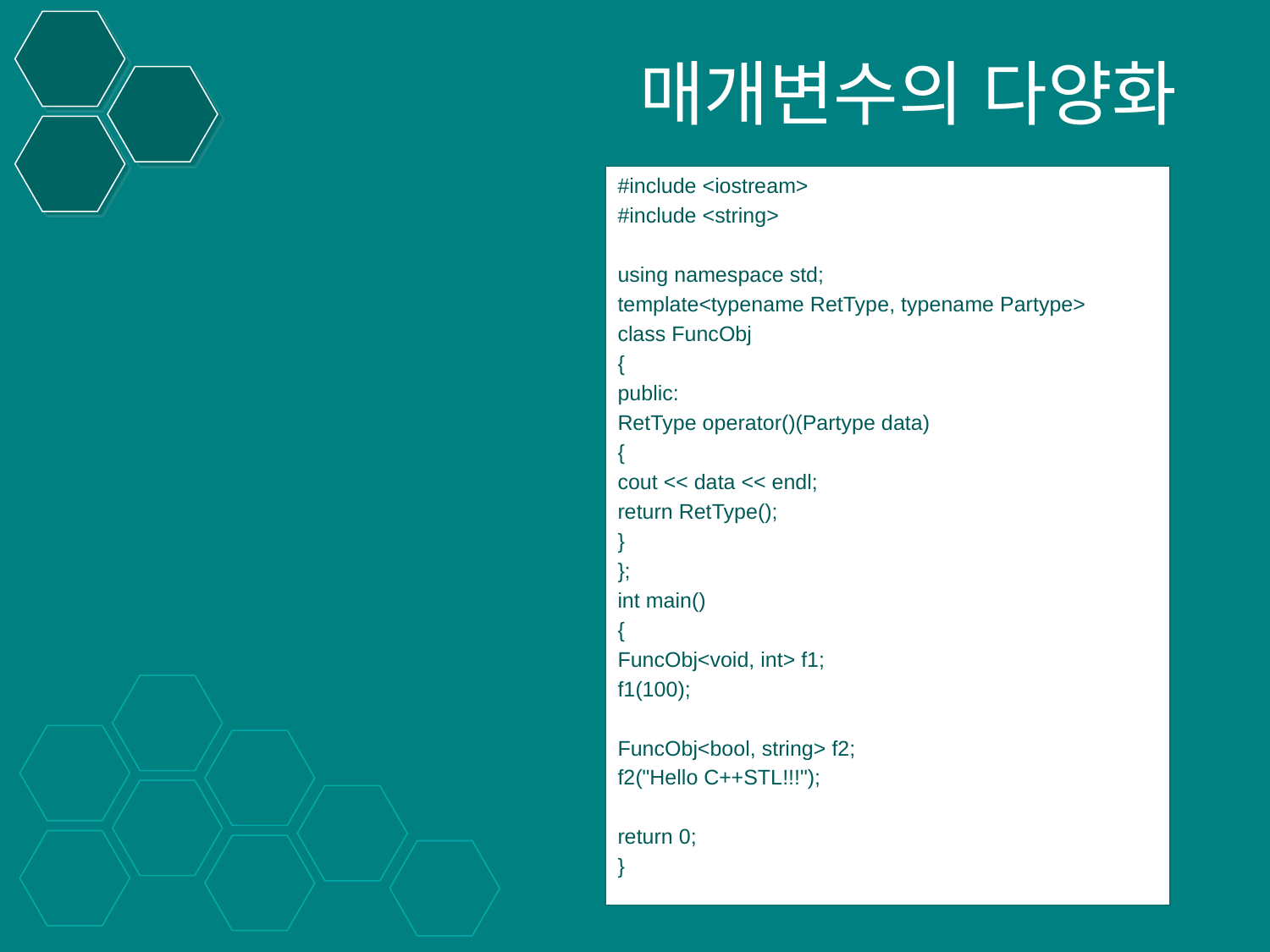

# 매개변수의 다양화
#include <iostream>
#include <string>

using namespace std;
template<typename RetType, typename Partype>
class FuncObj
{
public:
RetType operator()(Partype data)
{
cout << data << endl;
return RetType();
}
};
int main()
{
FuncObj<void, int> f1;
f1(100);

FuncObj<bool, string> f2;
f2("Hello C++STL!!!");

return 0;
}